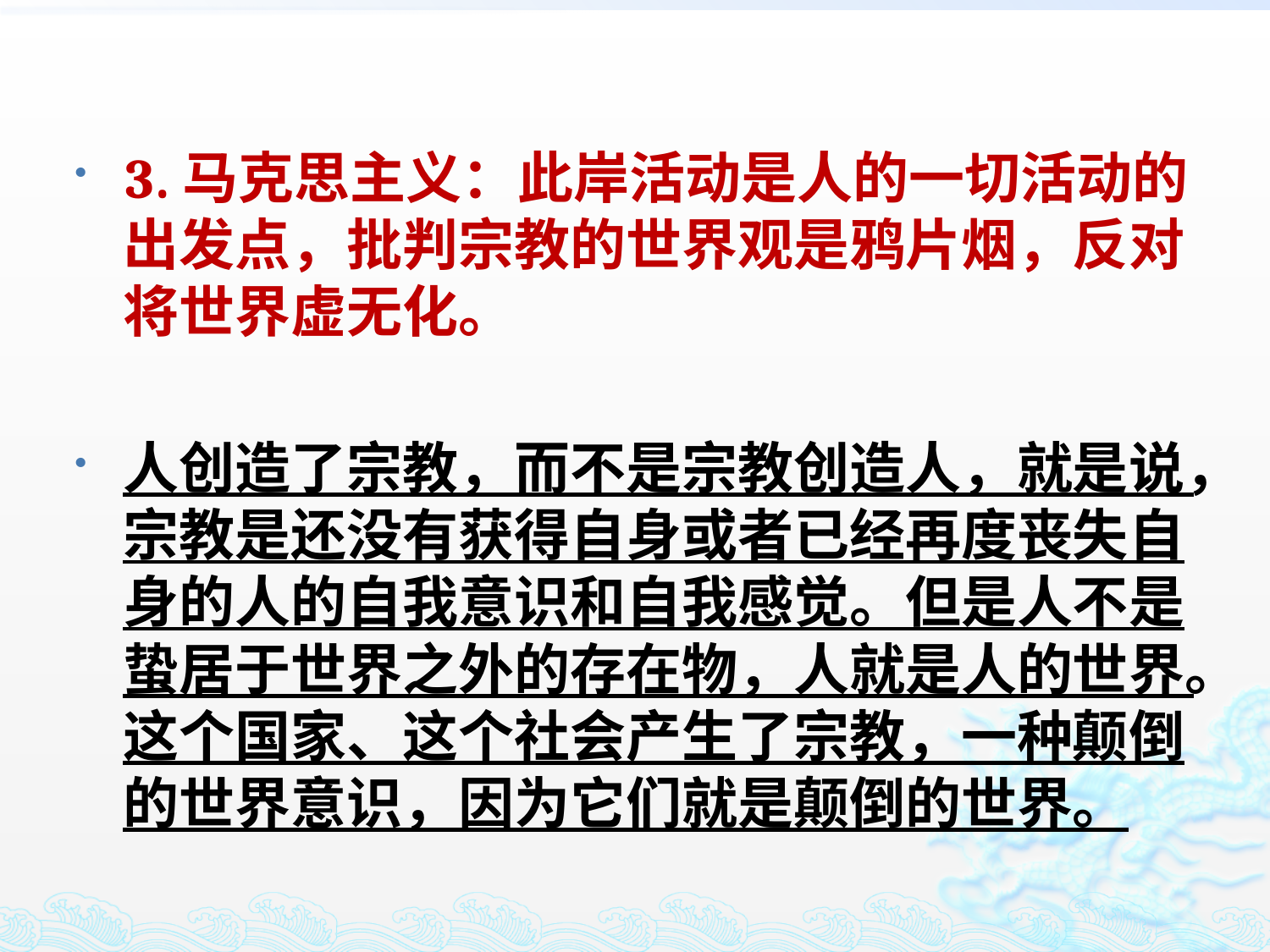

3.马克思主义：此岸活动是人的一切活动的出发点，批判宗教的世界观是鸦片烟，反对将世界虚无化。

人创造了宗教，而不是宗教创造人，就是说，宗教是还没有获得自身或者已经再度丧失自身的人的自我意识和自我感觉。但是人不是蛰居于世界之外的存在物，人就是人的世界。这个国家、这个社会产生了宗教，一种颠倒的世界意识，因为它们就是颠倒的世界。